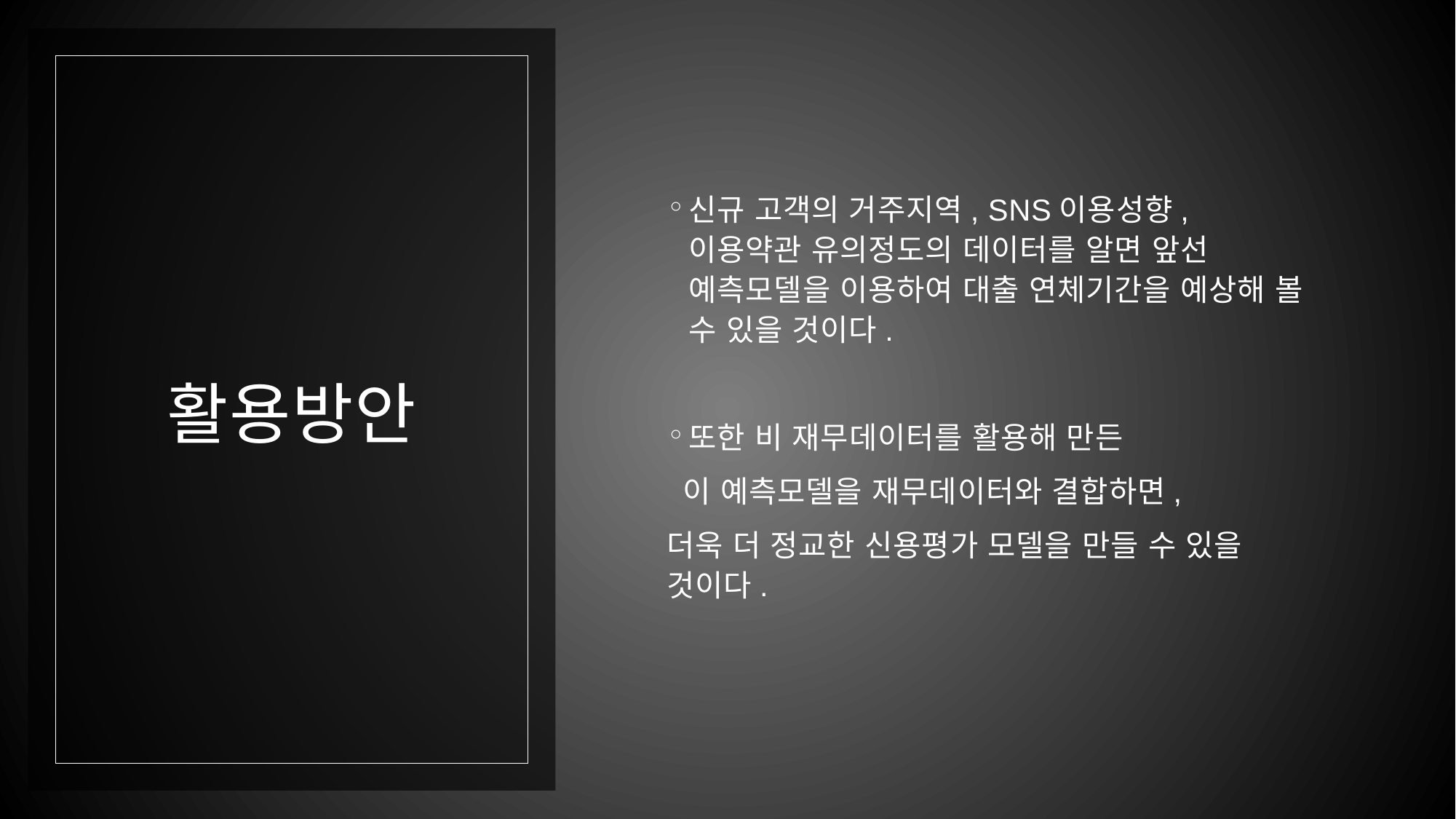

신규 고객의 거주지역, SNS이용성향, 이용약관 유의정도의 데이터를 알면 앞선 예측모델을 이용하여 대출 연체기간을 예상해 볼 수 있을 것이다.

또한 비 재무데이터를 활용해 만든
 이 예측모델을 재무데이터와 결합하면,
더욱 더 정교한 신용평가 모델을 만들 수 있을 것이다.
# 활용방안